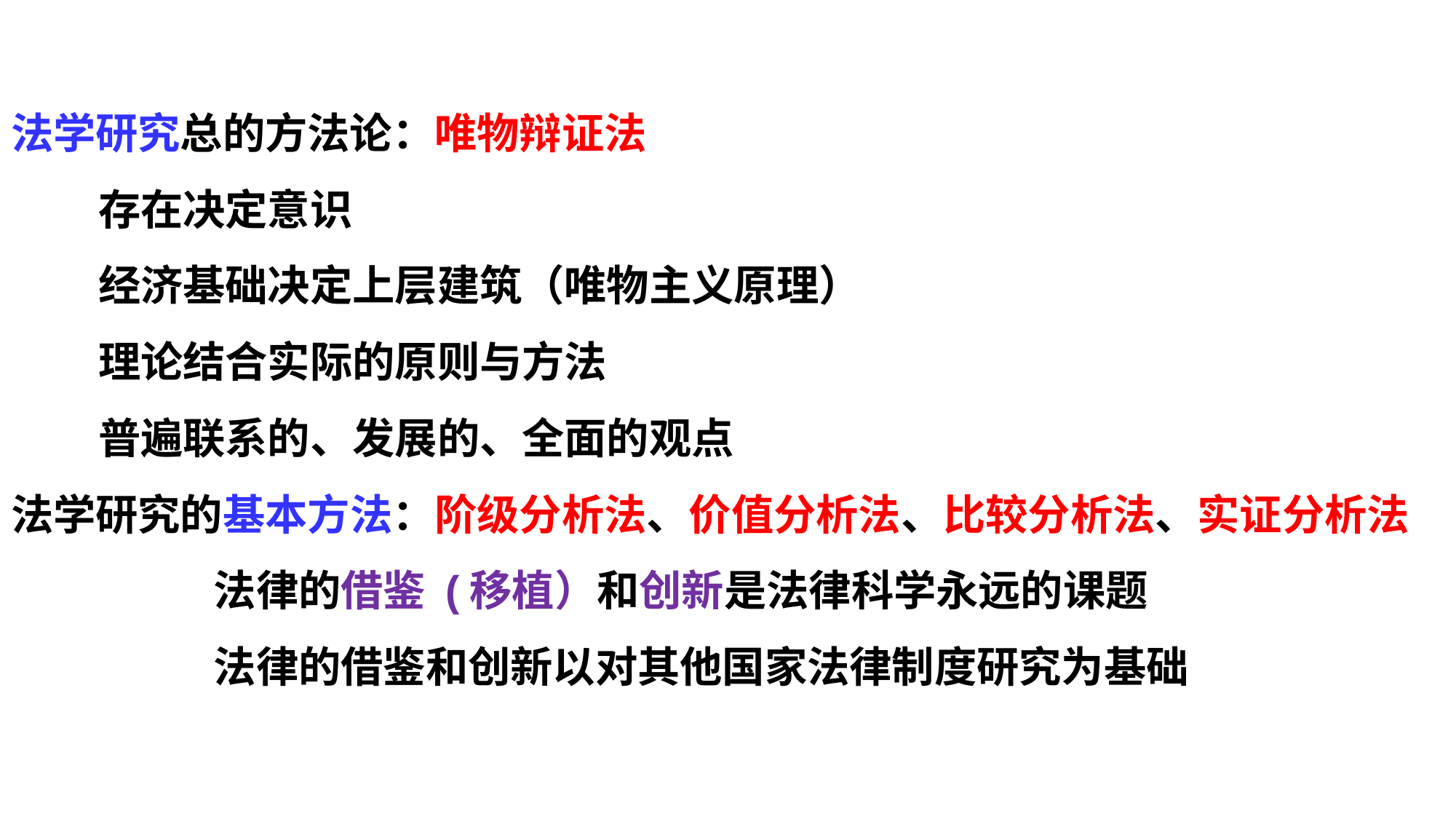

法学研究总的方法论：唯物辩证法
        存在决定意识
        经济基础决定上层建筑（唯物主义原理）
        理论结合实际的原则与方法
        普遍联系的、发展的、全面的观点
法学研究的基本方法：阶级分析法、价值分析法、比较分析法、实证分析法
                    法律的借鉴 (移植）和创新是法律科学永远的课题
                    法律的借鉴和创新以对其他国家法律制度研究为基础